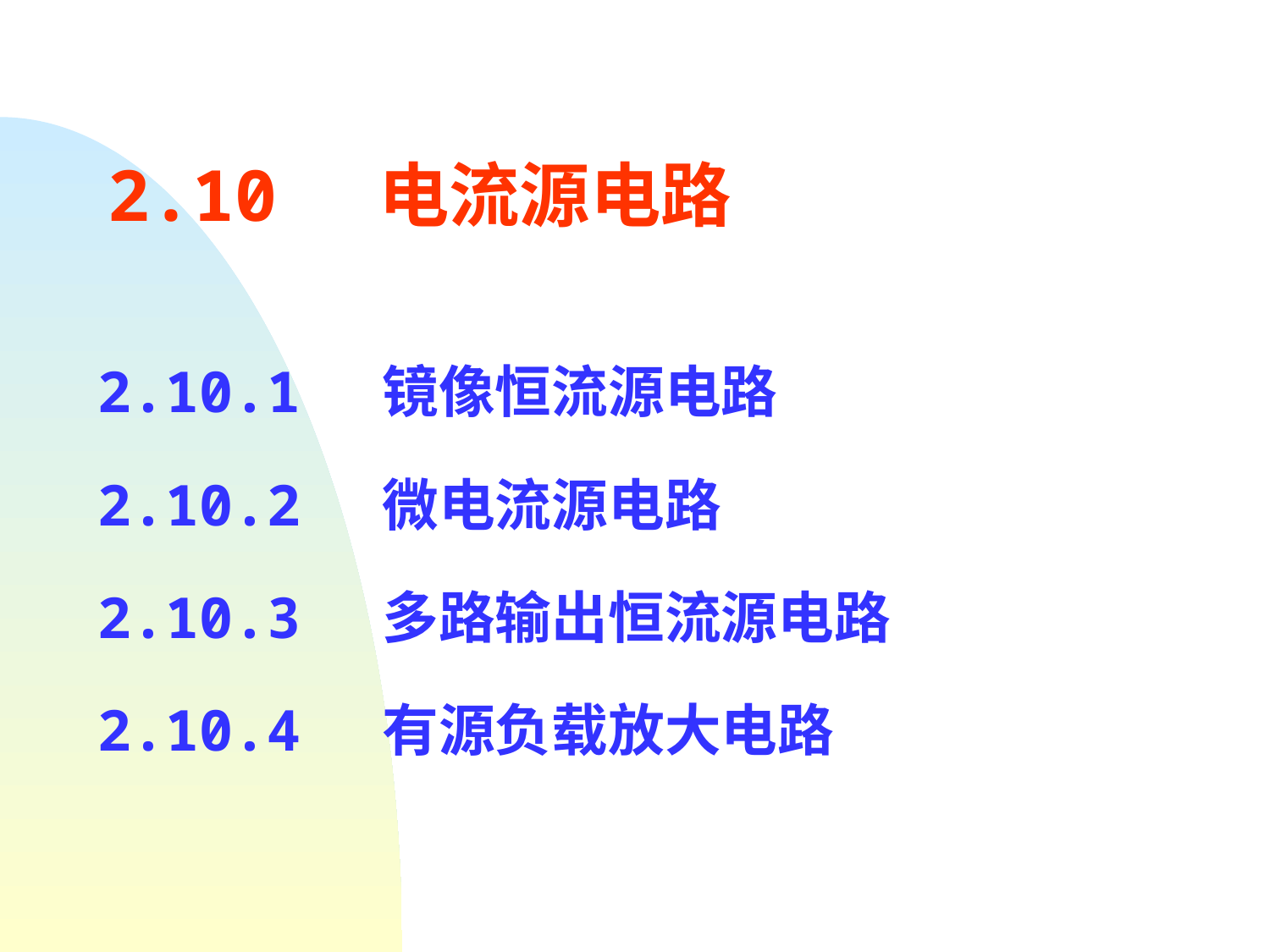

2.10  电流源电路
2.10.1  镜像恒流源电路
2.10.2  微电流源电路
2.10.3  多路输出恒流源电路
2.10.4  有源负载放大电路